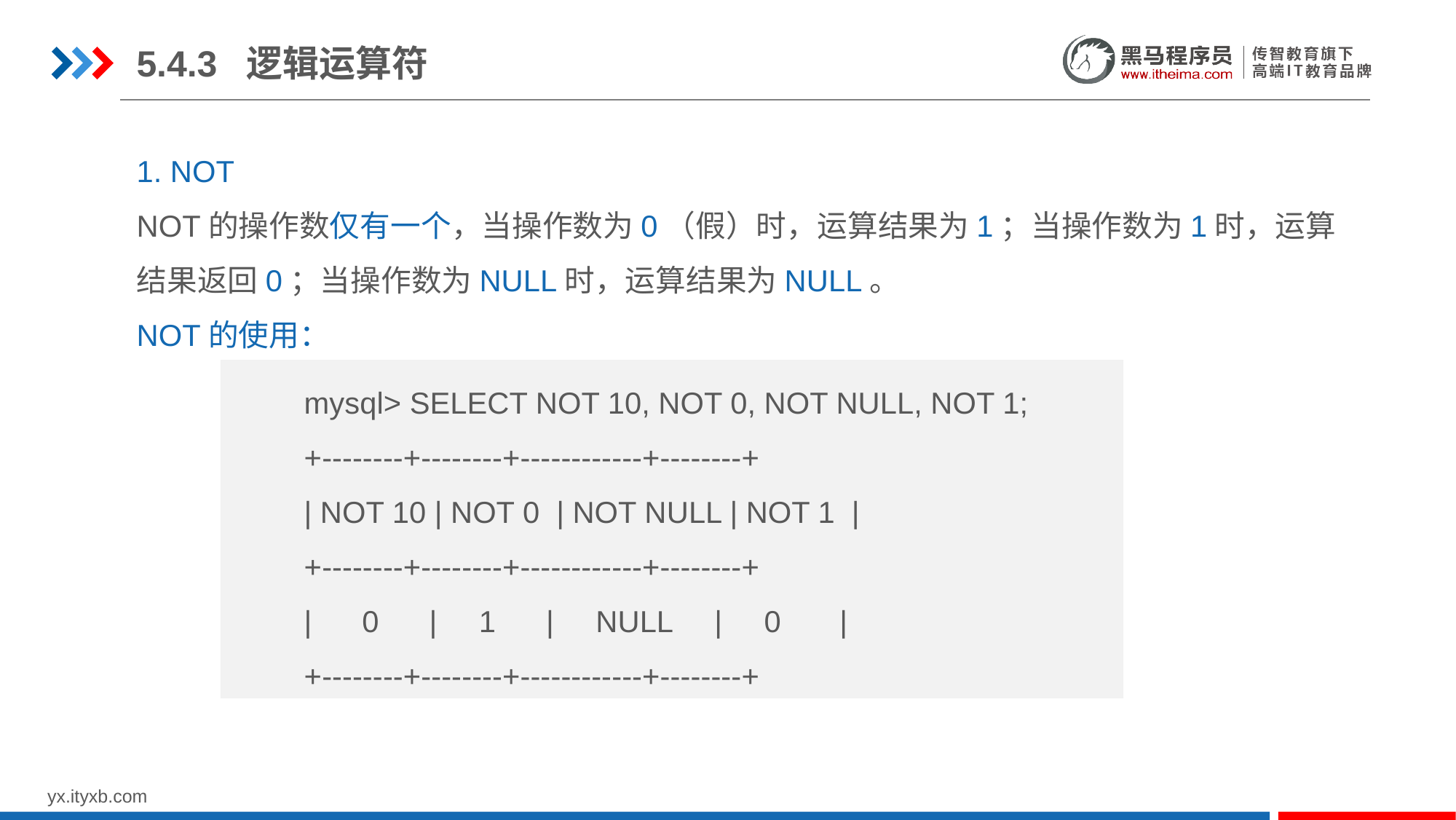

5.4.3  逻辑运算符
1. NOT
NOT的操作数仅有一个，当操作数为0（假）时，运算结果为1；当操作数为1时，运算结果返回0；当操作数为NULL时，运算结果为NULL。
NOT的使用：
mysql> SELECT NOT 10, NOT 0, NOT NULL, NOT 1;
+--------+--------+------------+--------+
| NOT 10 | NOT 0  | NOT NULL | NOT 1  |
+--------+--------+------------+--------+
|      0      |     1      |     NULL     |     0       |
+--------+--------+------------+--------+